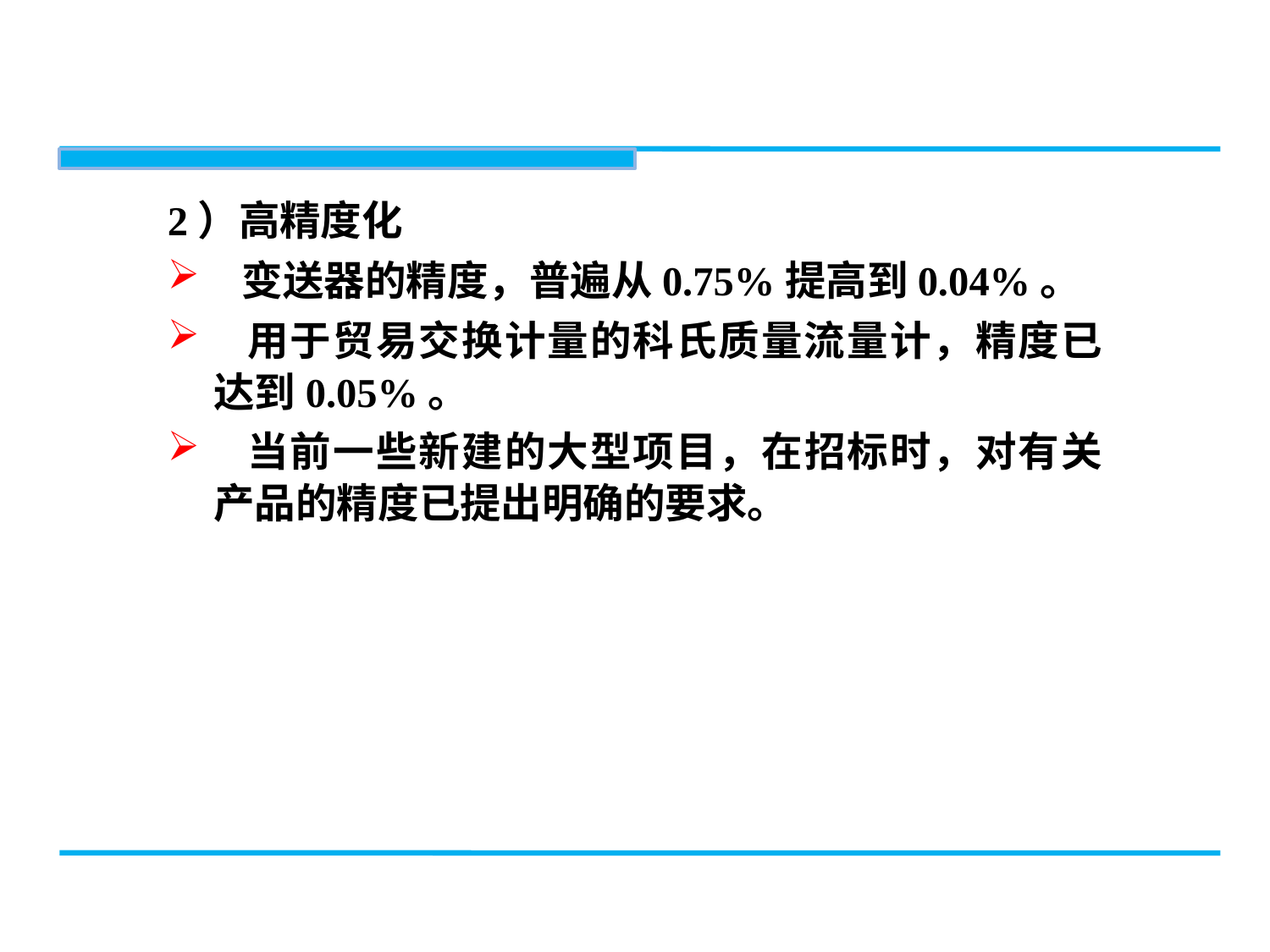

2）高精度化
  变送器的精度，普遍从0.75%提高到0.04%。
  用于贸易交换计量的科氏质量流量计，精度已达到0.05%。
  当前一些新建的大型项目，在招标时，对有关产品的精度已提出明确的要求。